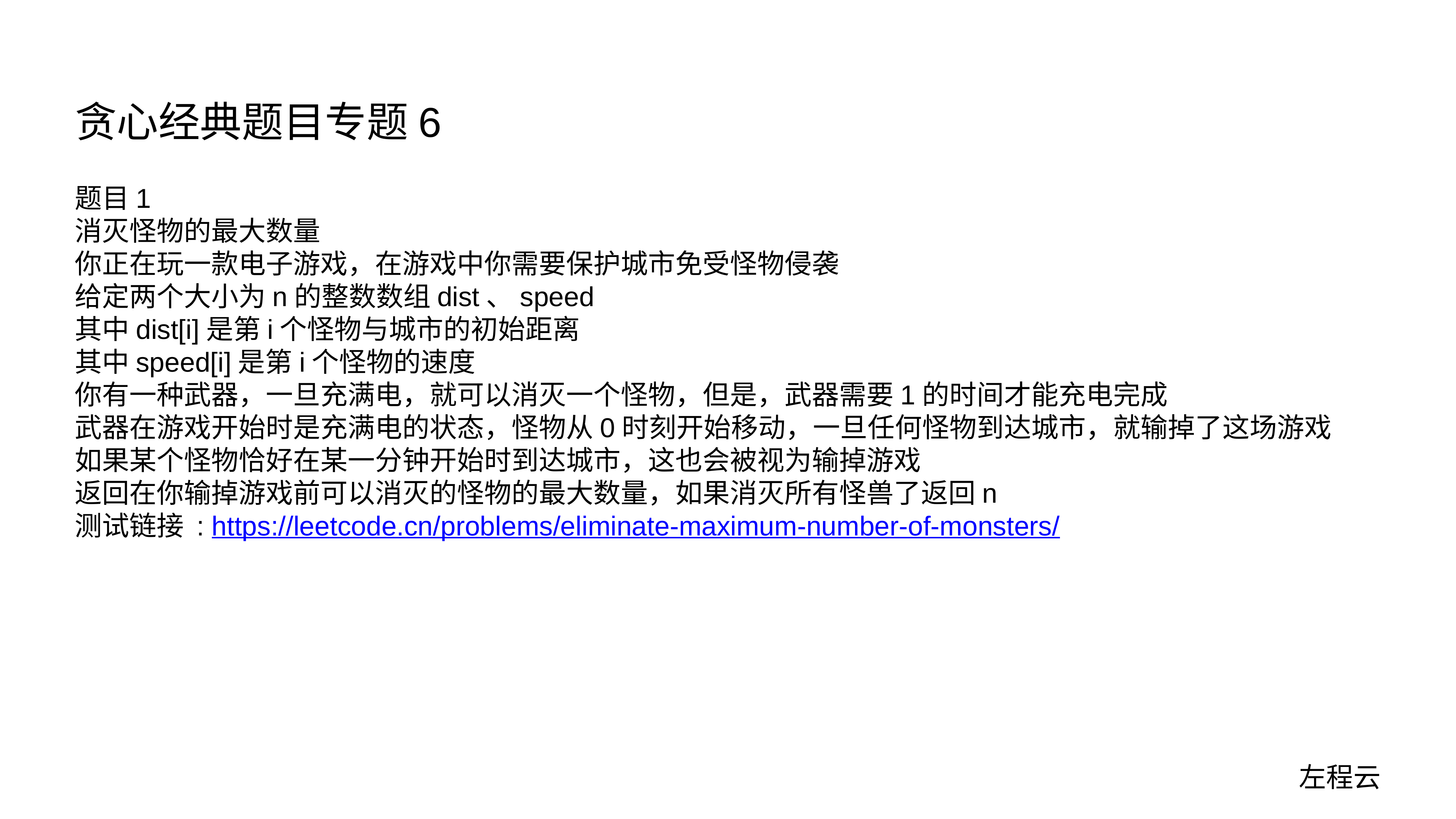

# 贪心经典题目专题6
题目1
消灭怪物的最大数量
你正在玩一款电子游戏，在游戏中你需要保护城市免受怪物侵袭
给定两个大小为n的整数数组dist、speed
其中dist[i]是第i个怪物与城市的初始距离
其中speed[i]是第i个怪物的速度
你有一种武器，一旦充满电，就可以消灭一个怪物，但是，武器需要1的时间才能充电完成
武器在游戏开始时是充满电的状态，怪物从0时刻开始移动，一旦任何怪物到达城市，就输掉了这场游戏
如果某个怪物恰好在某一分钟开始时到达城市，这也会被视为输掉游戏
返回在你输掉游戏前可以消灭的怪物的最大数量，如果消灭所有怪兽了返回n
测试链接 : https://leetcode.cn/problems/eliminate-maximum-number-of-monsters/
左程云